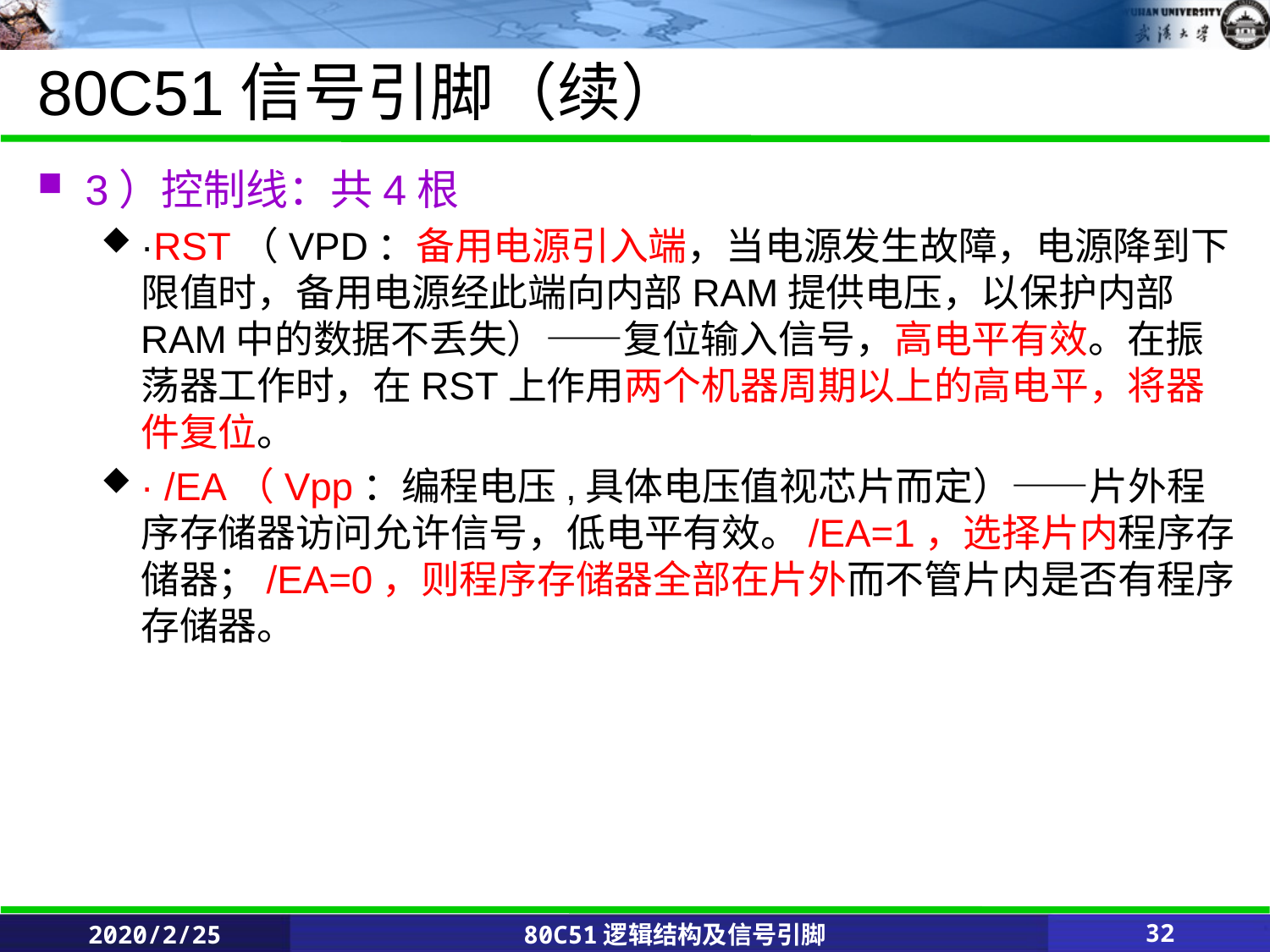

# 80C51信号引脚（续）
3）控制线：共4根
·RST（VPD：备用电源引入端，当电源发生故障，电源降到下限值时，备用电源经此端向内部RAM提供电压，以保护内部RAM中的数据不丢失）——复位输入信号，高电平有效。在振荡器工作时，在RST上作用两个机器周期以上的高电平，将器件复位。
· /EA（Vpp：编程电压,具体电压值视芯片而定）——片外程序存储器访问允许信号，低电平有效。/EA=1，选择片内程序存储器；/EA=0，则程序存储器全部在片外而不管片内是否有程序存储器。
2020/2/25
80C51逻辑结构及信号引脚
32